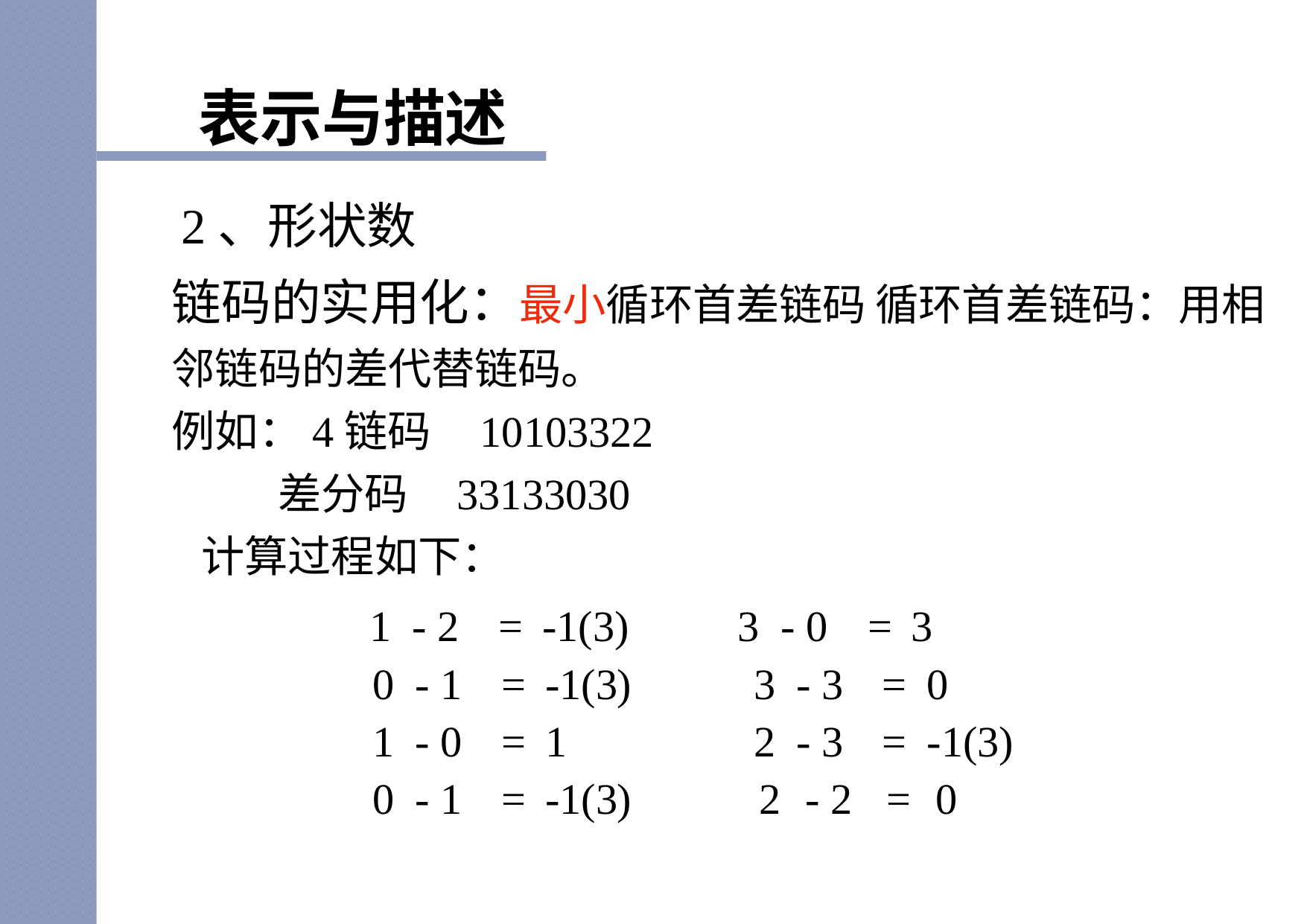

# 表示与描述
2、形状数
链码的实用化：最小循环首差链码 循环首差链码：用相邻链码的差代替链码。
例如：4链码    10103322
          差分码    33133030
  计算过程如下：
| 1 | - 2 | = | -1(3) | 3 | - 0 | = | 3 |
| --- | --- | --- | --- | --- | --- | --- | --- |
| 0 | - 1 | = | -1(3) | 3 | - 3 | = | 0 |
| 1 | - 0 | = | 1 | 2 | - 3 | = | -1(3) |
| 0 | - 1 | = | -1(3) | 2 | - 2 | = | 0 |